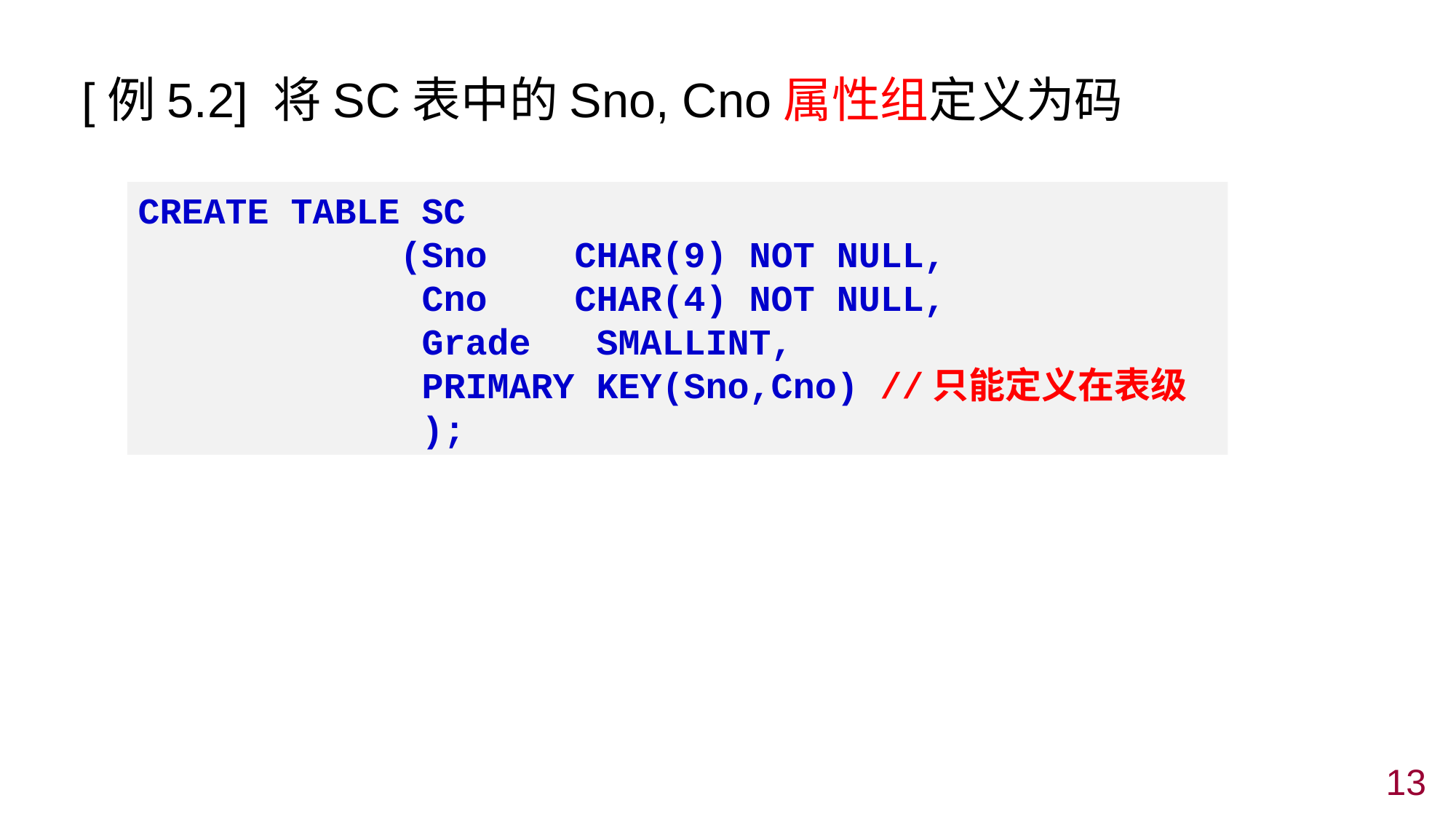

[例5.2] 将SC表中的Sno, Cno属性组定义为码
CREATE TABLE SC
            (Sno    CHAR(9) NOT NULL,
             Cno    CHAR(4) NOT NULL,
             Grade   SMALLINT,
             PRIMARY KEY(Sno,Cno) //只能定义在表级
             );
13